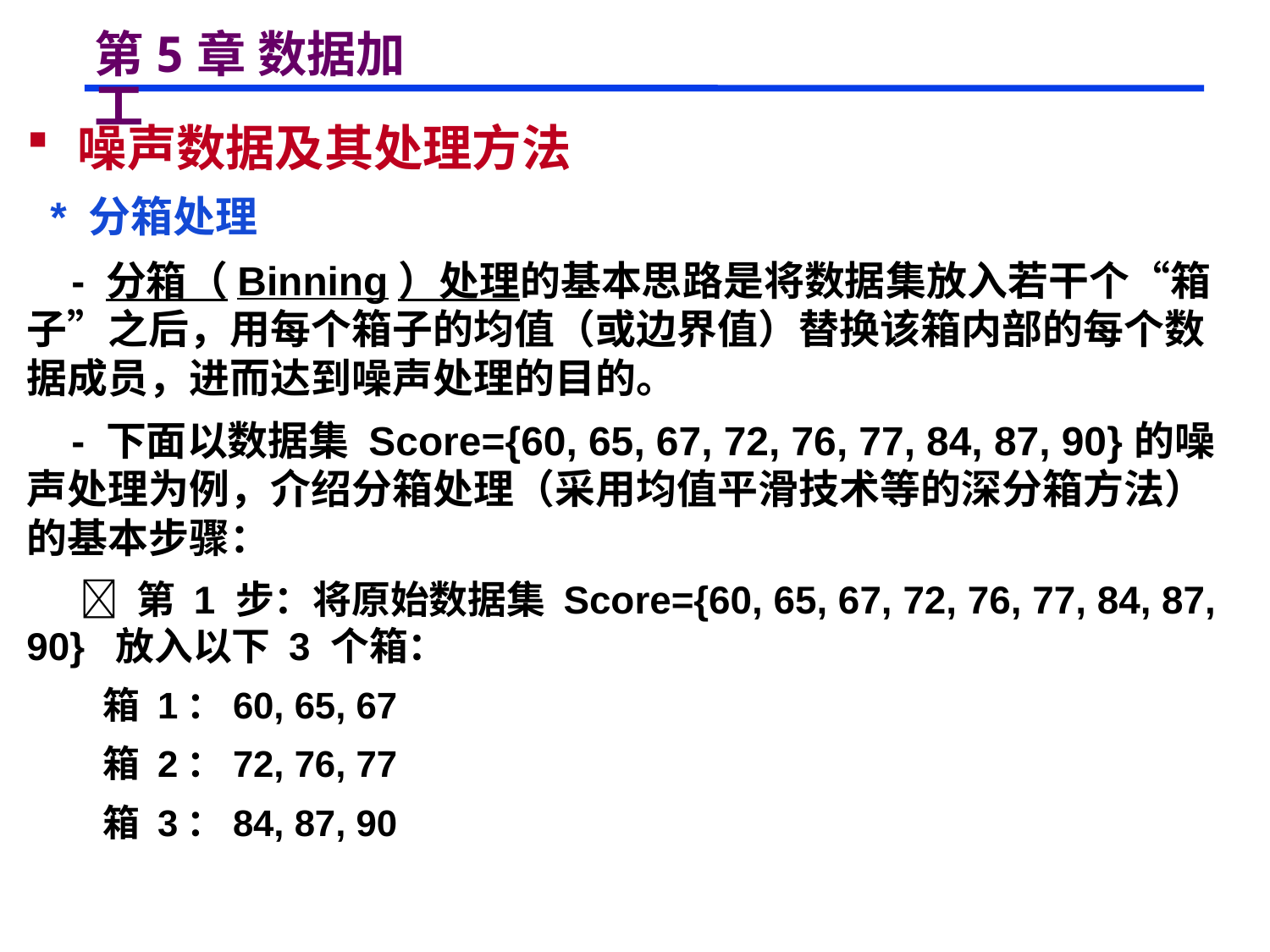

# 第5章 数据加工
 噪声数据及其处理方法
  * 分箱处理
    - 分箱（Binning）处理的基本思路是将数据集放入若干个“箱子”之后，用每个箱子的均值（或边界值）替换该箱内部的每个数据成员，进而达到噪声处理的目的。
    - 下面以数据集 Score={60, 65, 67, 72, 76, 77, 84, 87, 90}的噪声处理为例，介绍分箱处理（采用均值平滑技术等的深分箱方法）的基本步骤：
      • 第 1 步：将原始数据集 Score={60, 65, 67, 72, 76, 77, 84, 87, 90}  放入以下 3 个箱：
        箱 1：60, 65, 67
        箱 2：72, 76, 77
        箱 3：84, 87, 90